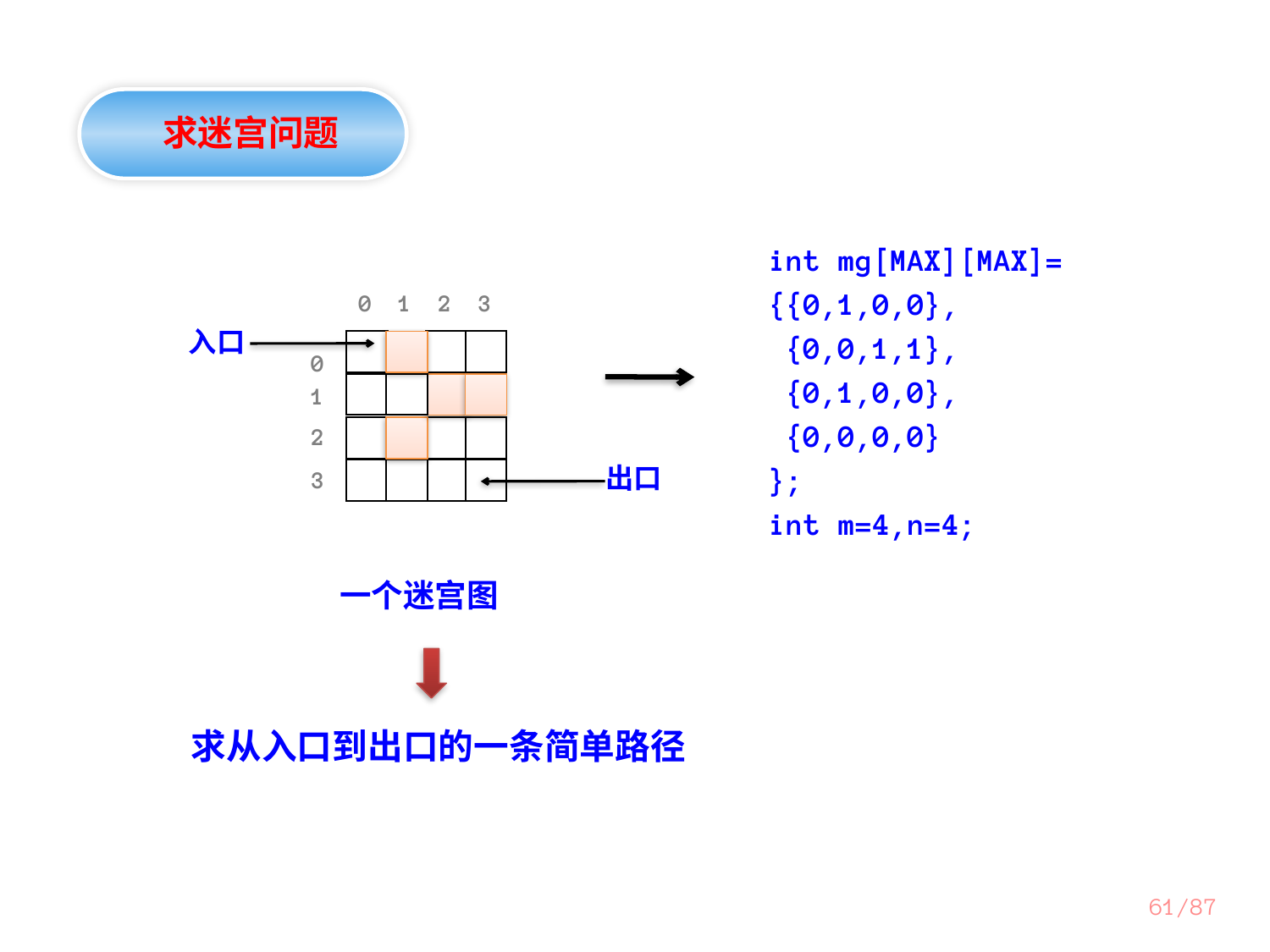

求迷宫问题
int mg[MAX][MAX]=
{{0,1,0,0},
 {0,0,1,1},
 {0,1,0,0},
 {0,0,0,0}
};
int m=4,n=4;
0
1
2
3
入口

0

1

2

出口
3

一个迷宫图

求从入口到出口的一条简单路径
61/87